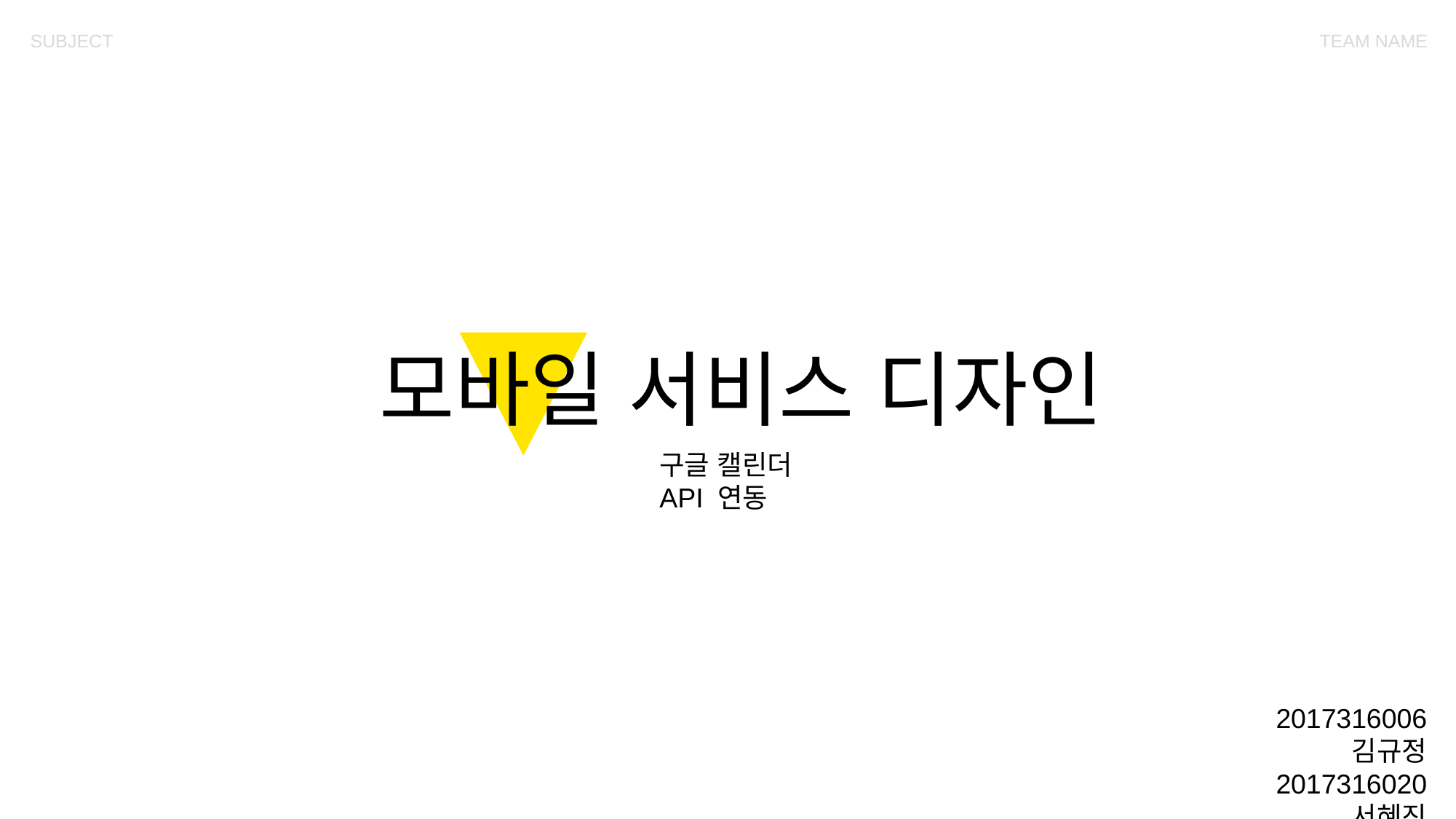

SUBJECT
TEAM NAME
모바일 서비스 디자인

구글 캘린더 API 연동
2017316006 김규정
2017316020 서혜진
2017316033 정태희